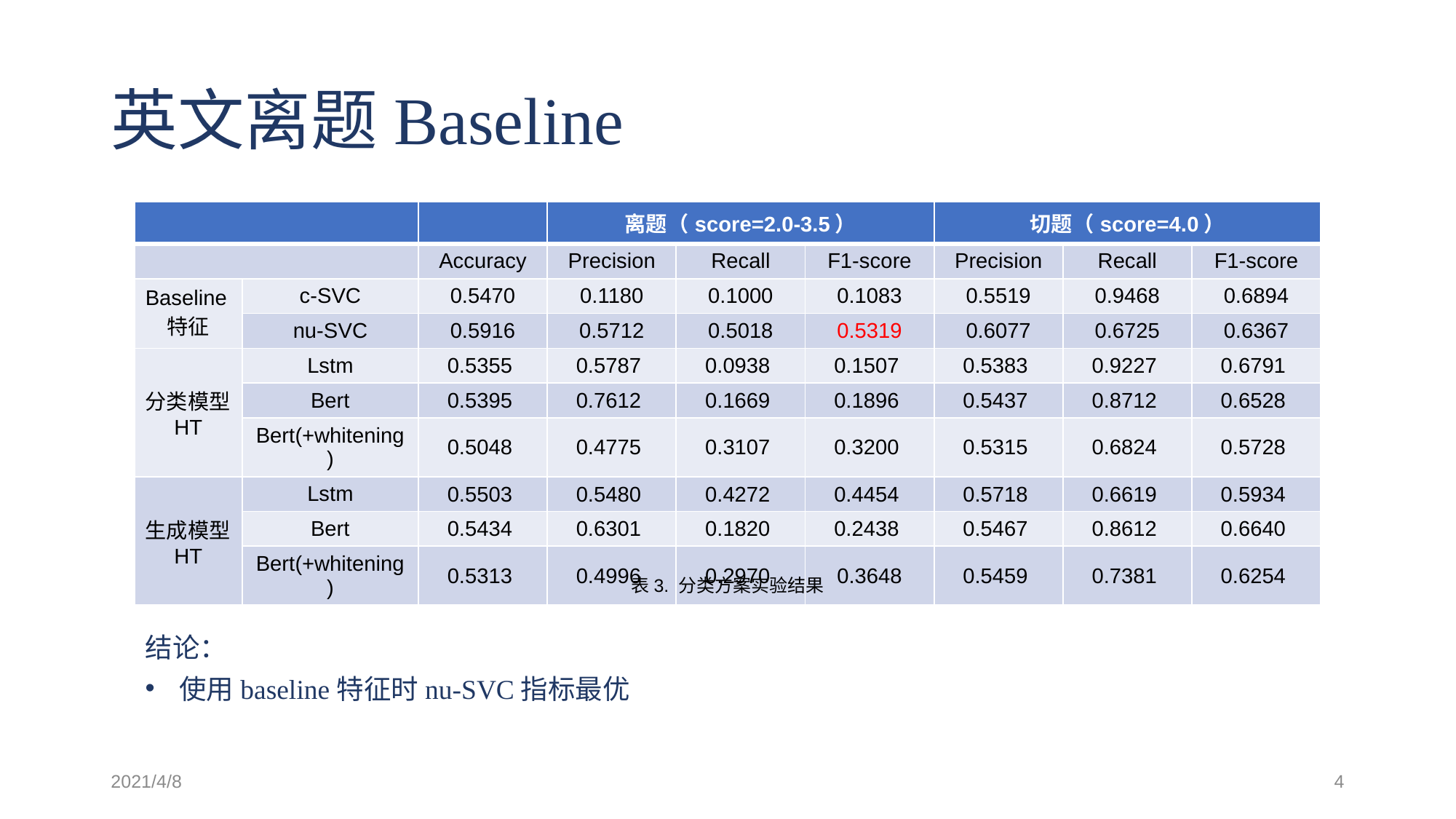

# 英文离题Baseline
|  |  |  | 离题（score=2.0-3.5） |  |  | 切题（score=4.0） |  |  |
| --- | --- | --- | --- | --- | --- | --- | --- | --- |
|  |  | Accuracy | Precision | Recall | F1-score | Precision | Recall | F1-score |
| Baseline特征 | c-SVC | 0.5470 | 0.1180 | 0.1000 | 0.1083 | 0.5519 | 0.9468 | 0.6894 |
|  | nu-SVC | 0.5916 | 0.5712 | 0.5018 | 0.5319 | 0.6077 | 0.6725 | 0.6367 |
| 分类模型HT | Lstm | 0.5355 | 0.5787 | 0.0938 | 0.1507 | 0.5383 | 0.9227 | 0.6791 |
|  | Bert | 0.5395 | 0.7612 | 0.1669 | 0.1896 | 0.5437 | 0.8712 | 0.6528 |
|  | Bert(+whitening) | 0.5048 | 0.4775 | 0.3107 | 0.3200 | 0.5315 | 0.6824 | 0.5728 |
| 生成模型HT | Lstm | 0.5503 | 0.5480 | 0.4272 | 0.4454 | 0.5718 | 0.6619 | 0.5934 |
|  | Bert | 0.5434 | 0.6301 | 0.1820 | 0.2438 | 0.5467 | 0.8612 | 0.6640 |
|  | Bert(+whitening) | 0.5313 | 0.4996 | 0.2970 | 0.3648 | 0.5459 | 0.7381 | 0.6254 |
表3. 分类方案实验结果
结论：
使用baseline特征时nu-SVC指标最优
2021/4/8
4